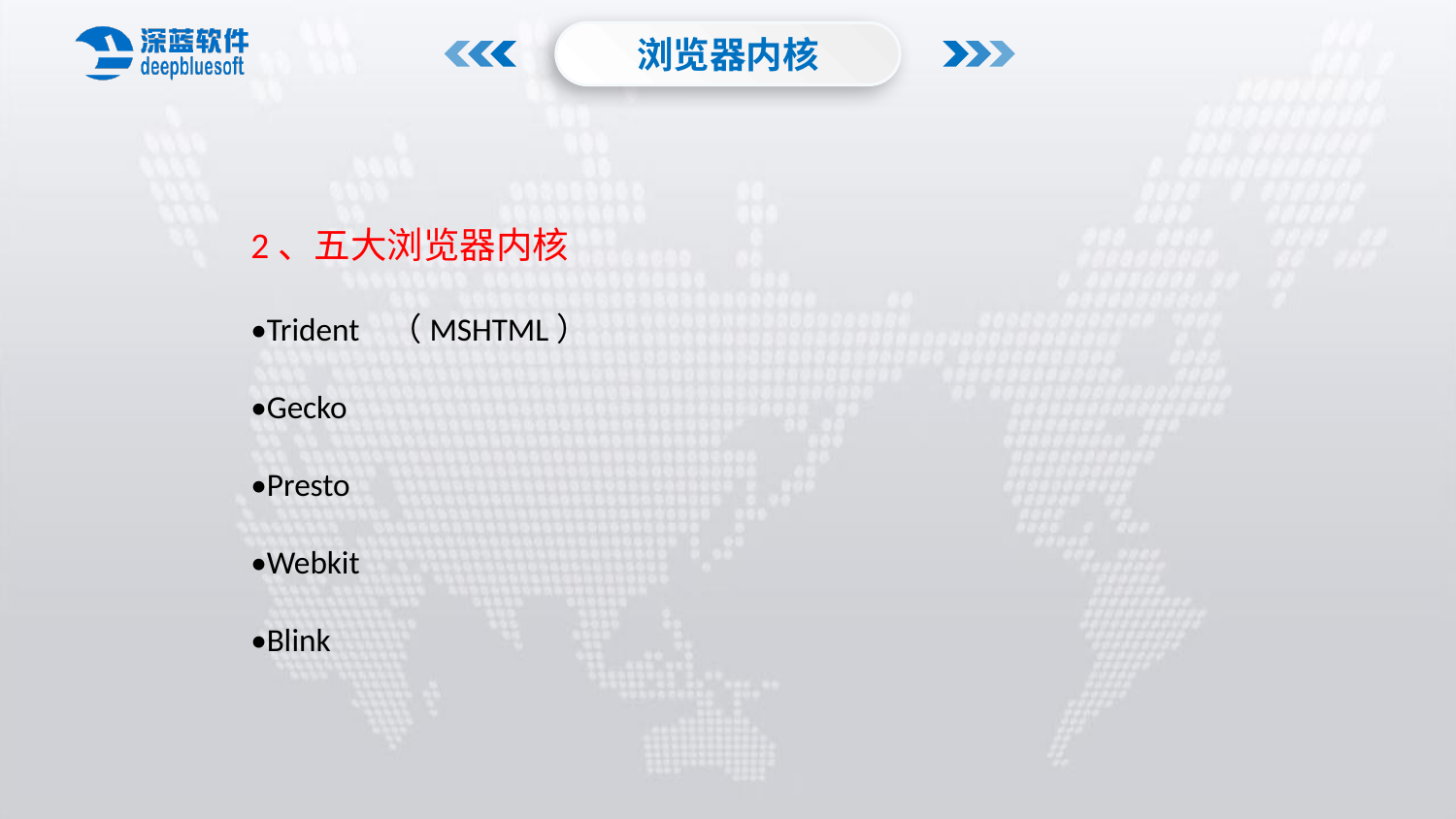

浏览器内核

2、五大浏览器内核

•Trident   （MSHTML）

•Gecko

•Presto

•Webkit

•Blink